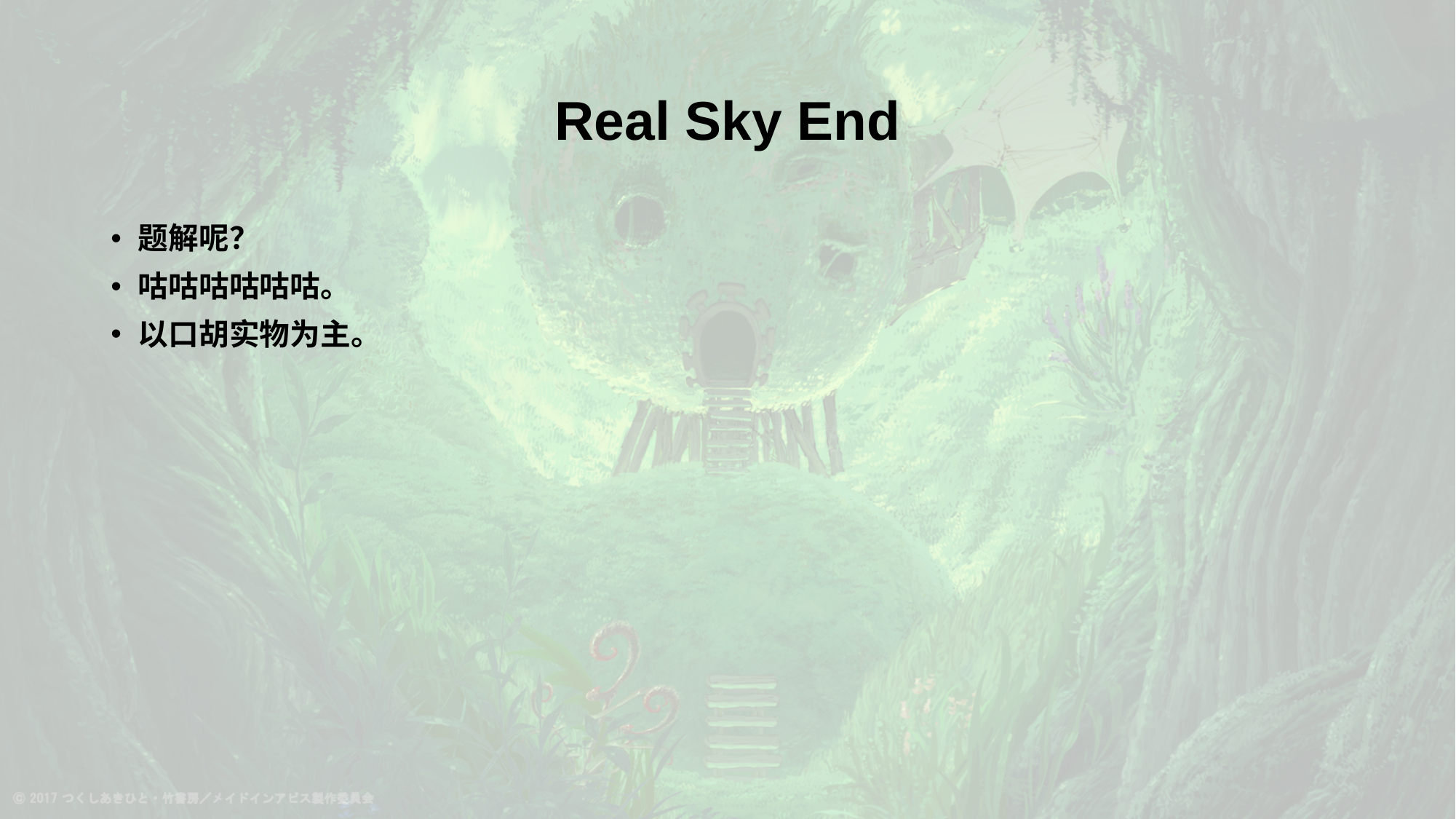

# Real Sky End
题解呢？
咕咕咕咕咕咕。
以口胡实物为主。